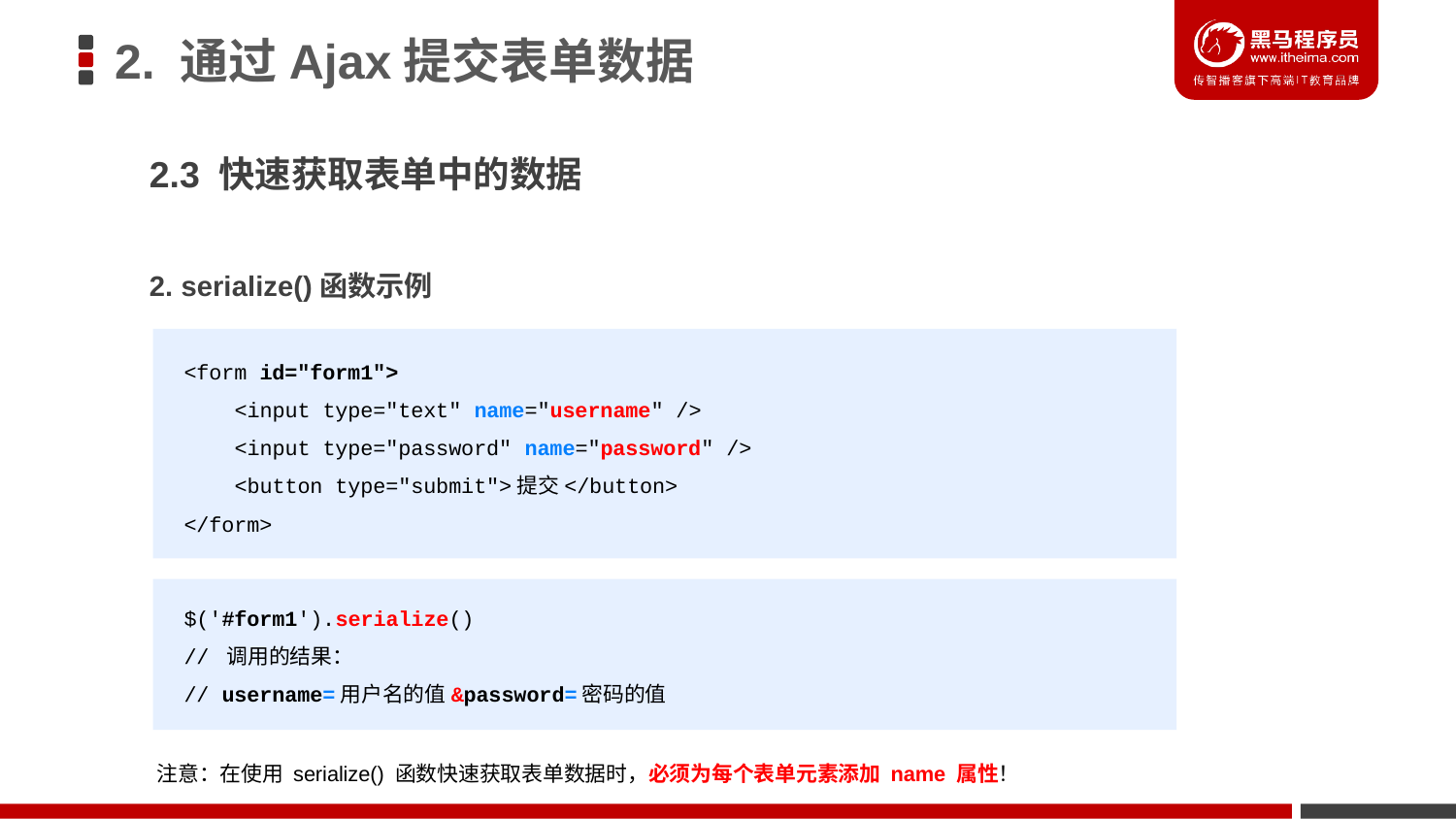

# 2. 通过Ajax提交表单数据
2.3 快速获取表单中的数据
2. serialize()函数示例

<form id="form1">
    <input type="text" name="username" />
    <input type="password" name="password" />
    <button type="submit">提交</button>
</form>

$('#form1').serialize()
// 调用的结果：
// username=用户名的值&password=密码的值
注意：在使用 serialize() 函数快速获取表单数据时，必须为每个表单元素添加 name 属性！